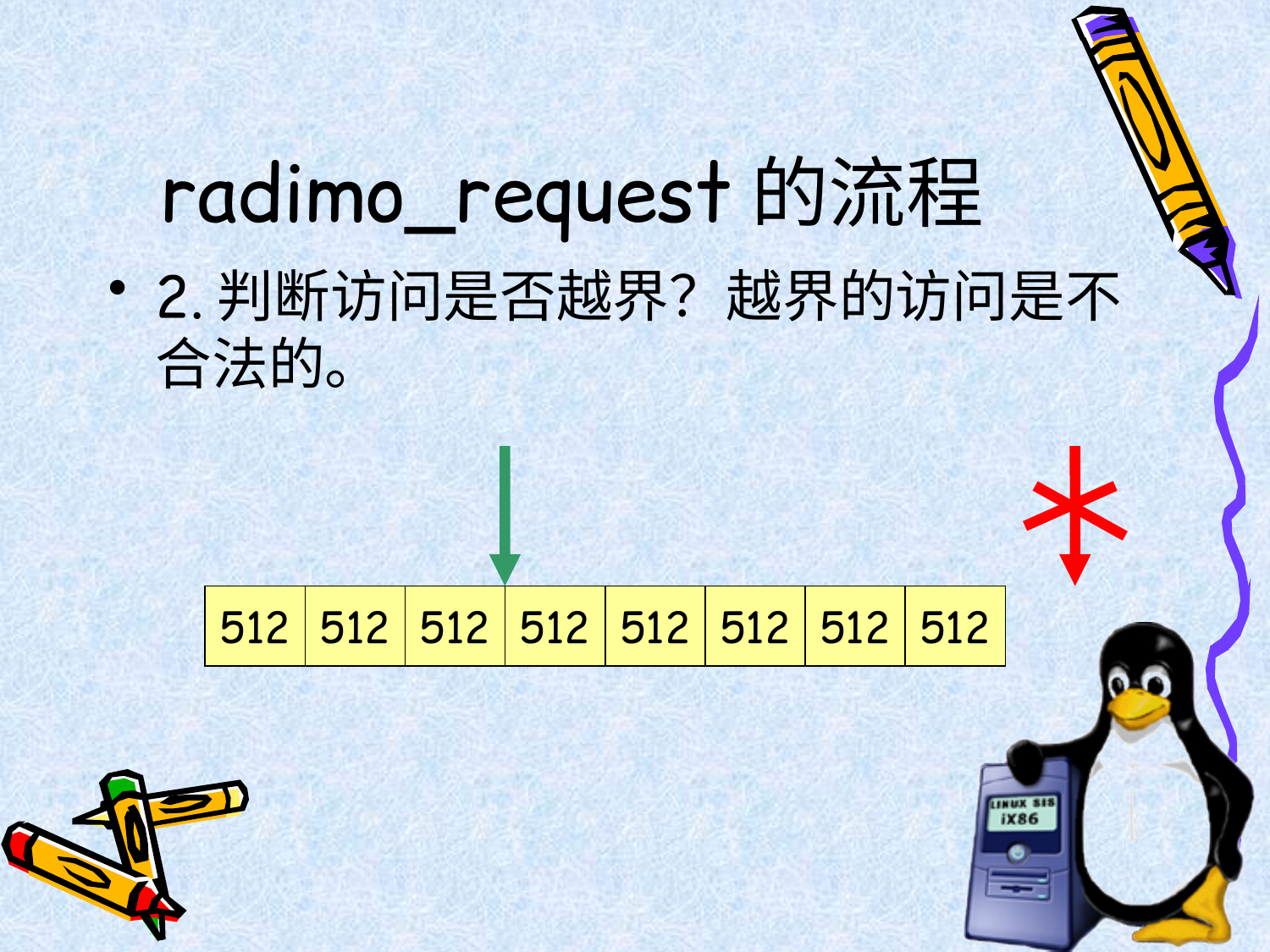

# radimo_request的流程
2.判断访问是否越界？越界的访问是不合法的。

512
512
512
512
512
512
512
512